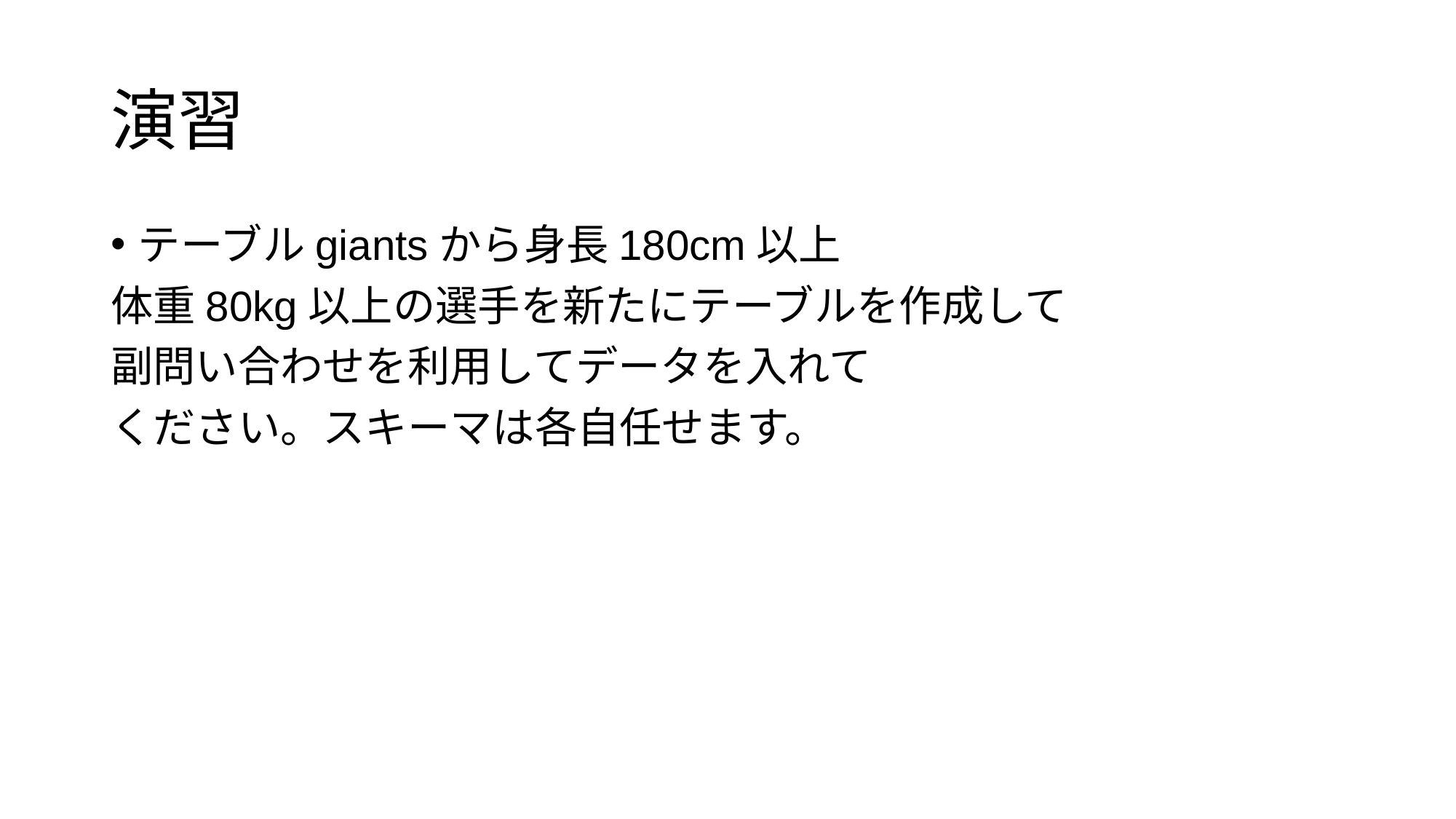

# 演習
テーブルgiantsから身長180cm以上
体重80kg以上の選手を新たにテーブルを作成して
副問い合わせを利用してデータを入れて
ください。スキーマは各自任せます。